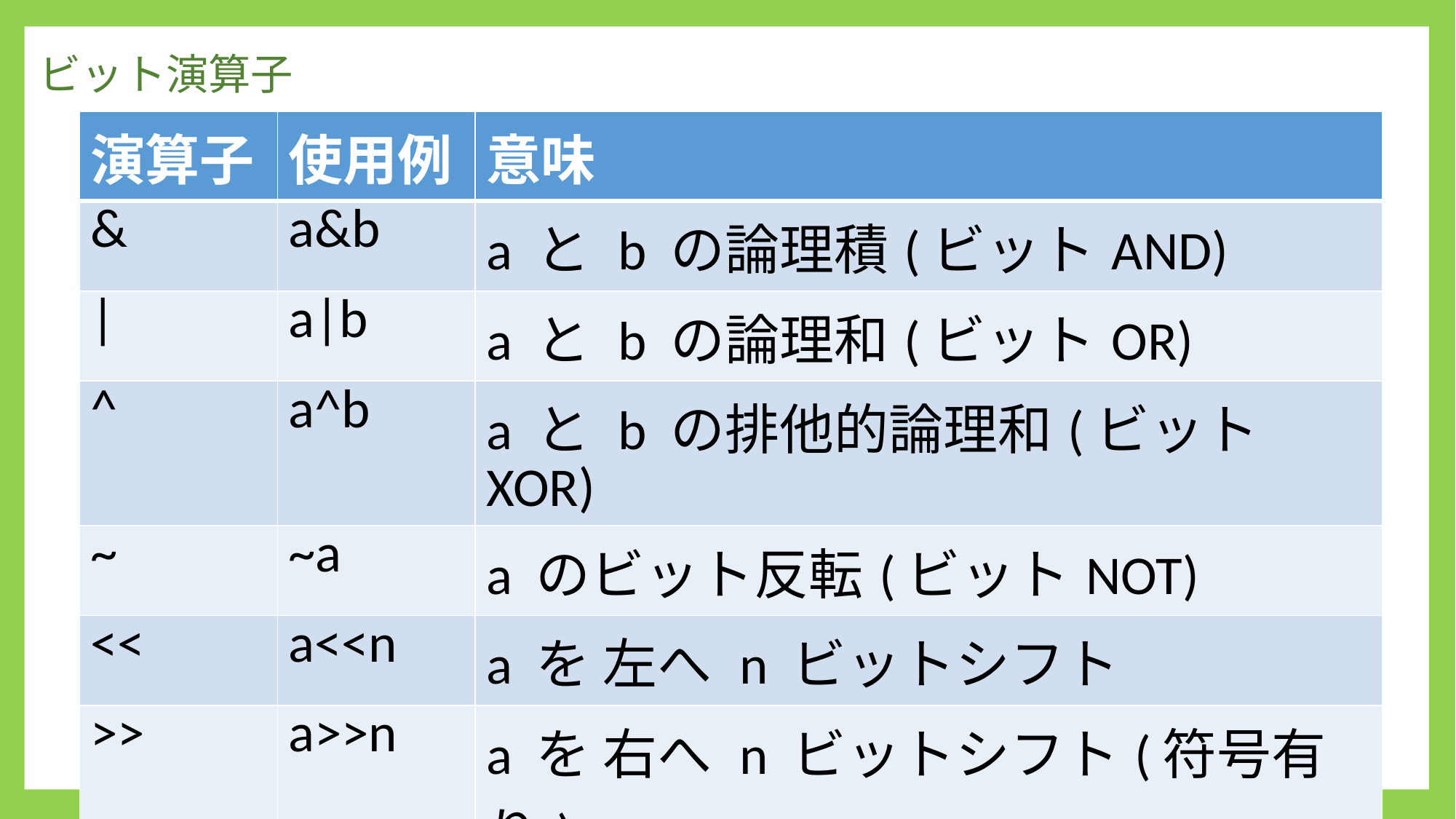

ビット演算子
| 演算子 | 使用例 | 意味 |
| --- | --- | --- |
| & | a&b | a と b の論理積(ビットAND) |
| | | a|b | a と b の論理和(ビットOR) |
| ^ | a^b | a と b の排他的論理和(ビットXOR) |
| ~ | ~a | a のビット反転(ビットNOT) |
| << | a<<n | a を 左へ n ビットシフト |
| >> | a>>n | a を 右へ n ビットシフト(符号有り) |
| >>> | a>>>n | a を 右へ n ビットシフト(符号無し) |